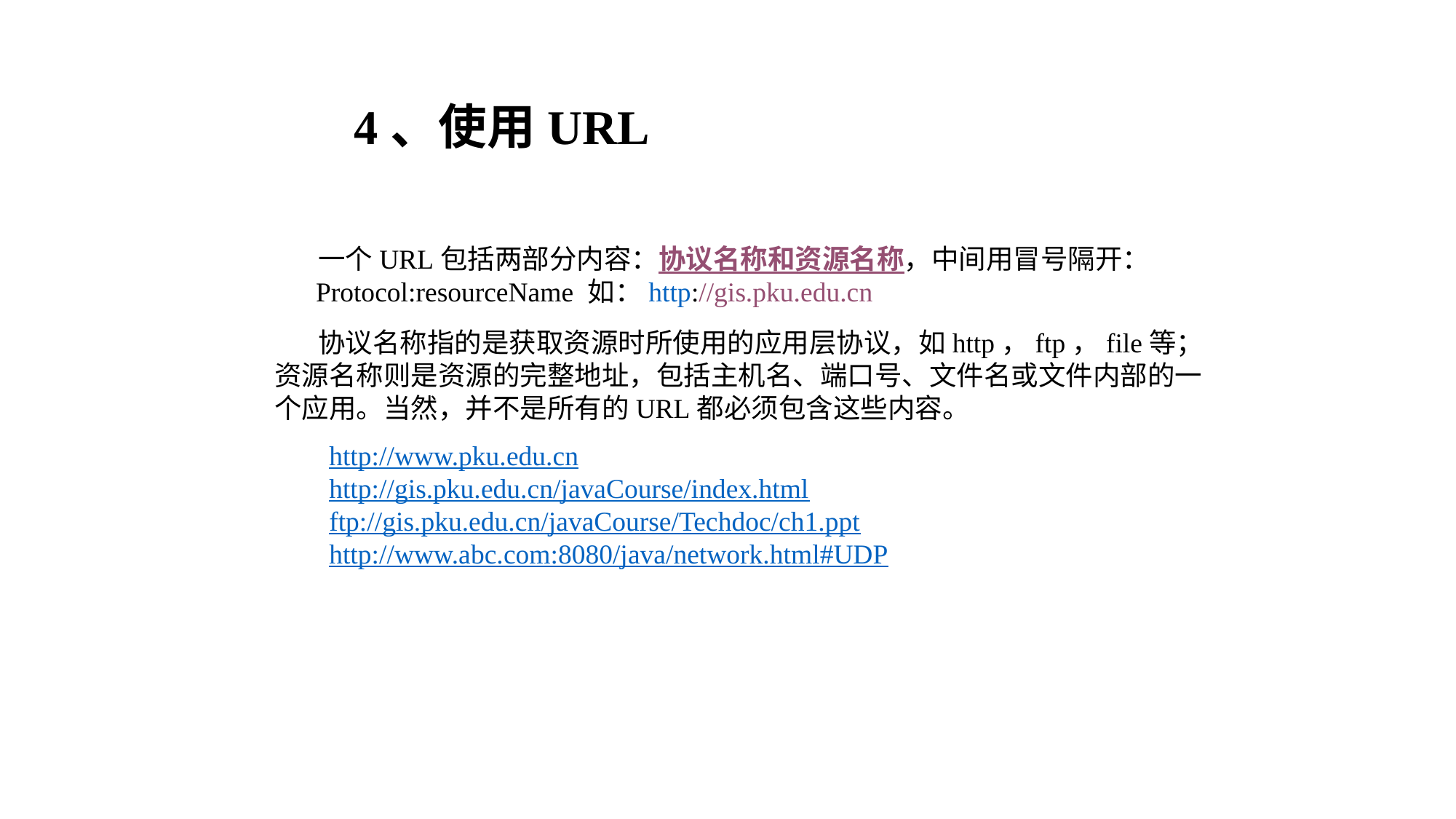

4、使用URL
      一个URL包括两部分内容：协议名称和资源名称，中间用冒号隔开：
      Protocol:resourceName 如：http://gis.pku.edu.cn

      协议名称指的是获取资源时所使用的应用层协议，如http，ftp，file等；资源名称则是资源的完整地址，包括主机名、端口号、文件名或文件内部的一个应用。当然，并不是所有的URL都必须包含这些内容。

http://www.pku.edu.cn
http://gis.pku.edu.cn/javaCourse/index.html
ftp://gis.pku.edu.cn/javaCourse/Techdoc/ch1.ppt
http://www.abc.com:8080/java/network.html#UDP